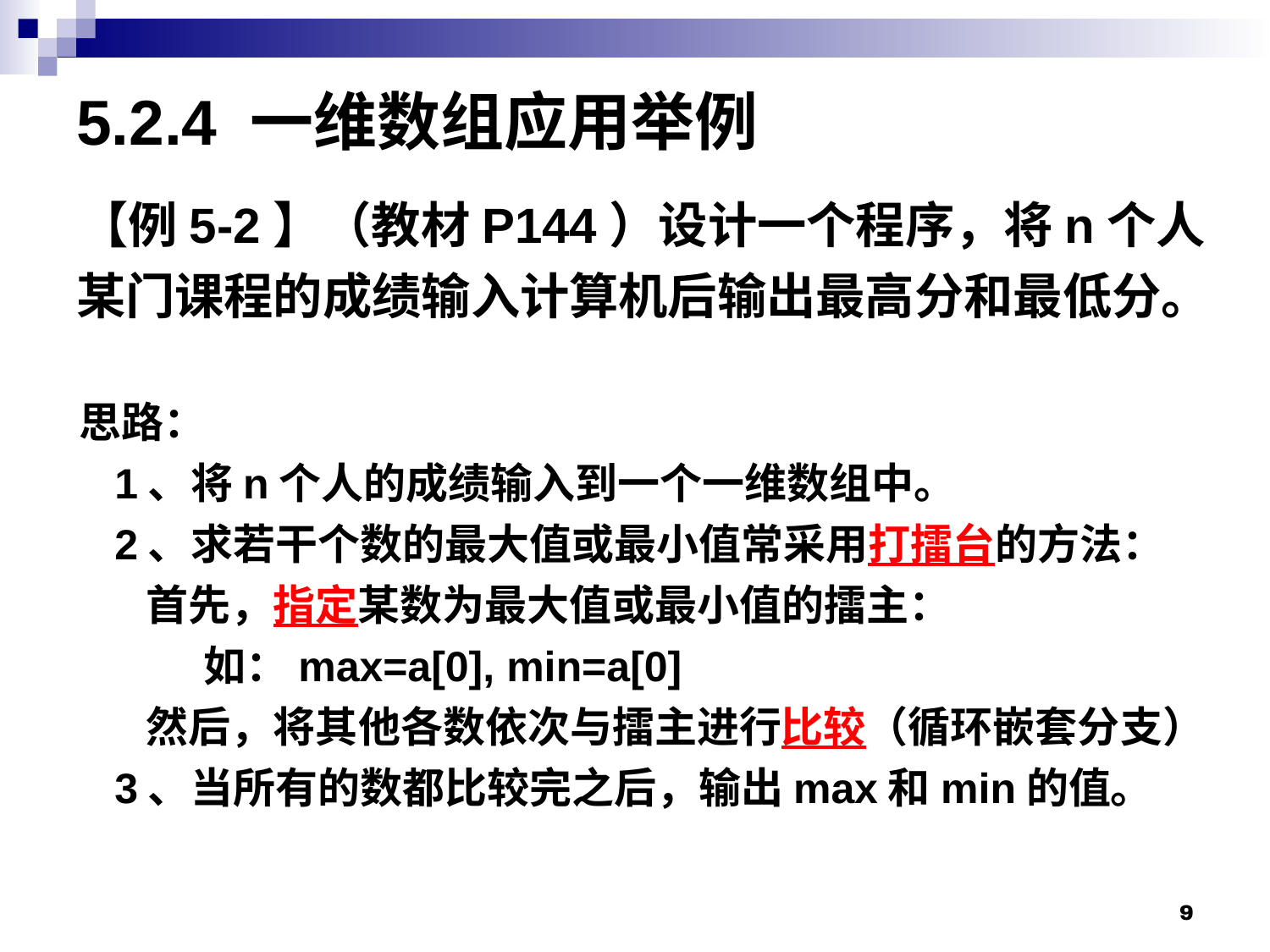

# 5.2.4 一维数组应用举例
【例5-2】（教材P144）设计一个程序，将n个人某门课程的成绩输入计算机后输出最高分和最低分。

思路：
   1、将n个人的成绩输入到一个一维数组中。
   2、求若干个数的最大值或最小值常采用打擂台的方法：
      首先，指定某数为最大值或最小值的擂主：
            如：max=a[0], min=a[0]
      然后，将其他各数依次与擂主进行比较（循环嵌套分支）
   3、当所有的数都比较完之后，输出max和min的值。

9